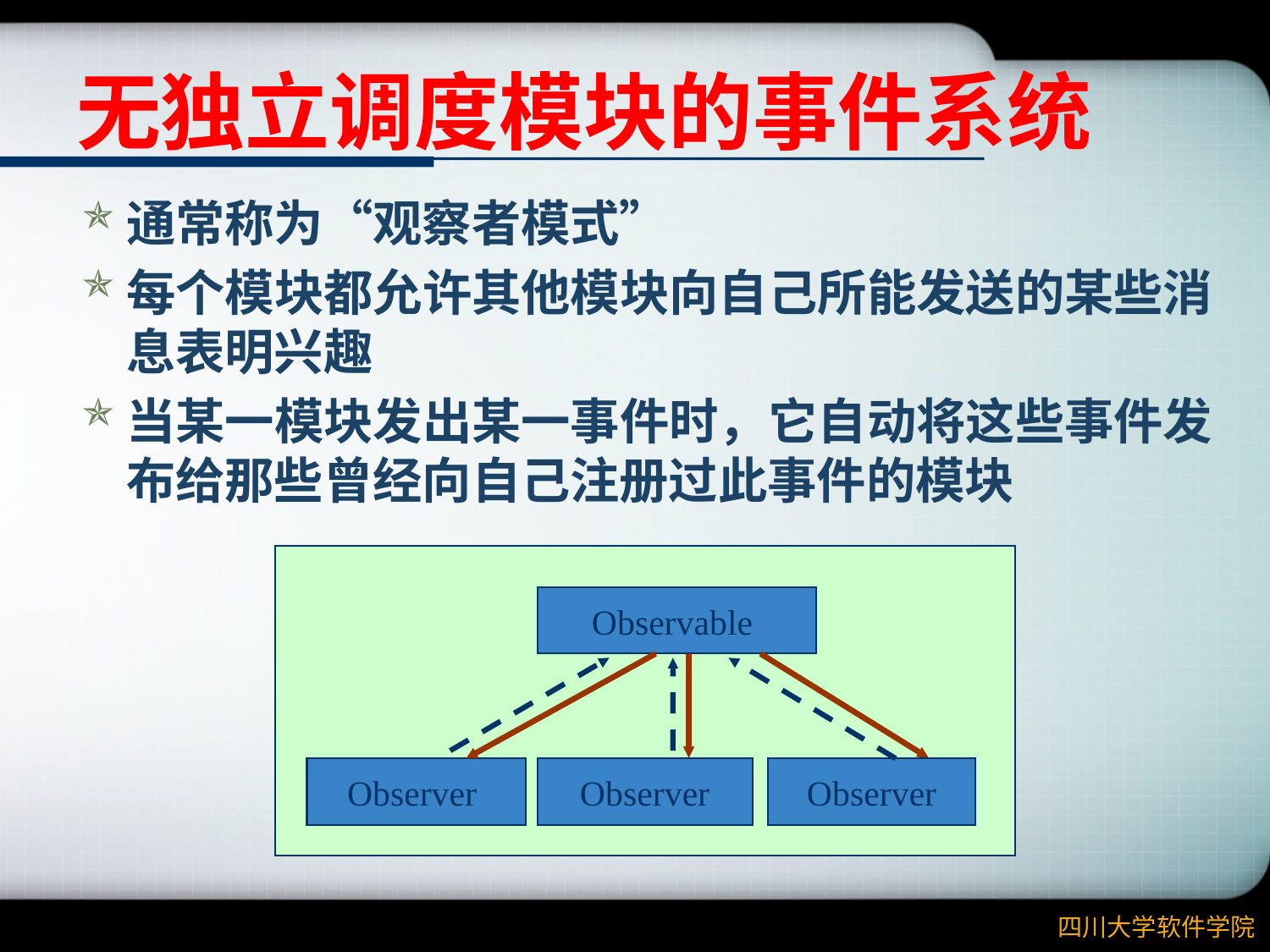

# 无独立调度模块的事件系统
通常称为“观察者模式”
每个模块都允许其他模块向自己所能发送的某些消息表明兴趣
当某一模块发出某一事件时，它自动将这些事件发布给那些曾经向自己注册过此事件的模块

Observable

Observer
Observer
Observer